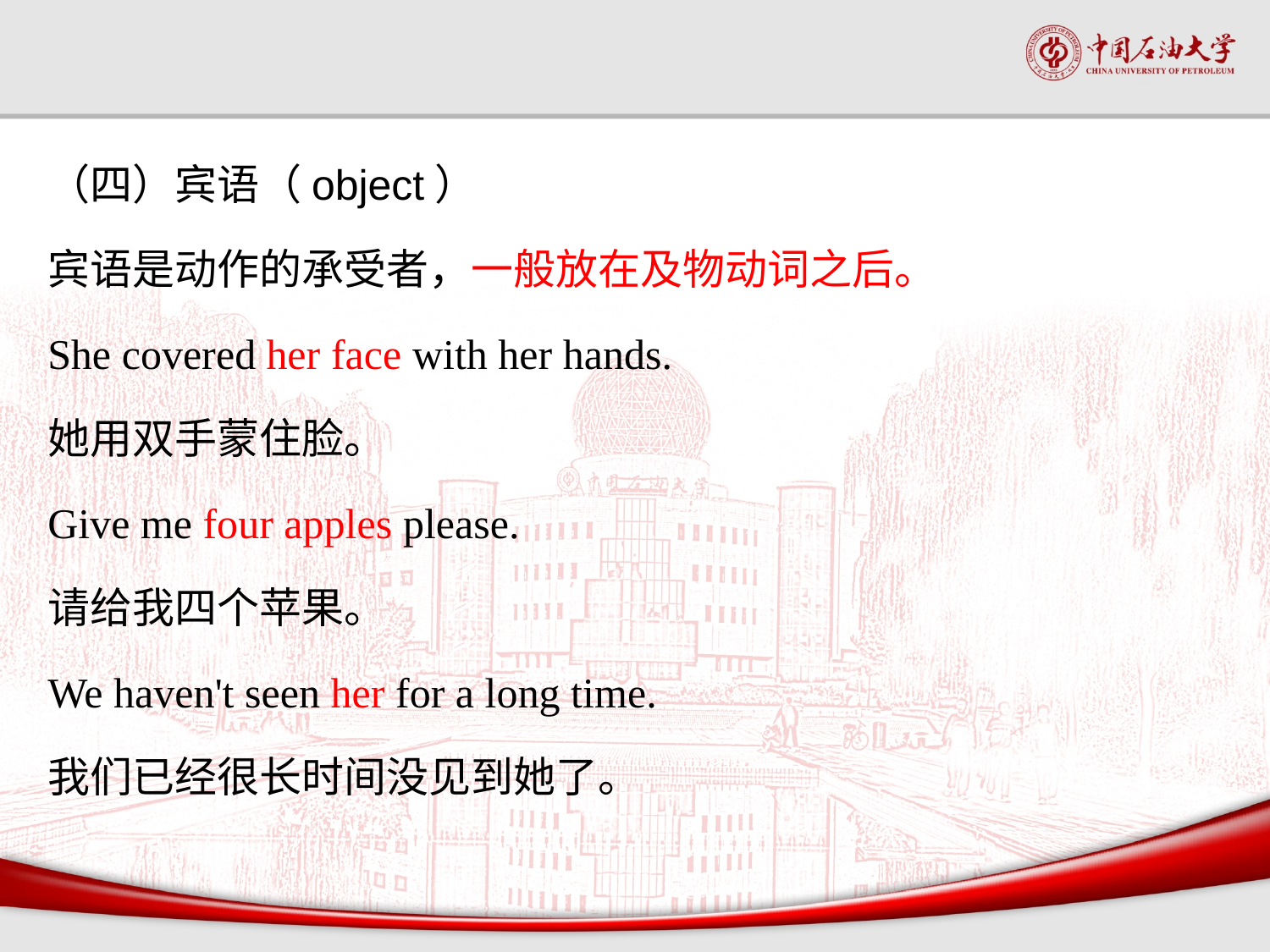

#
（四）宾语（object）
宾语是动作的承受者，一般放在及物动词之后。
She covered her face with her hands.
她用双手蒙住脸。
Give me four apples please.
请给我四个苹果。
We haven't seen her for a long time.
我们已经很长时间没见到她了。